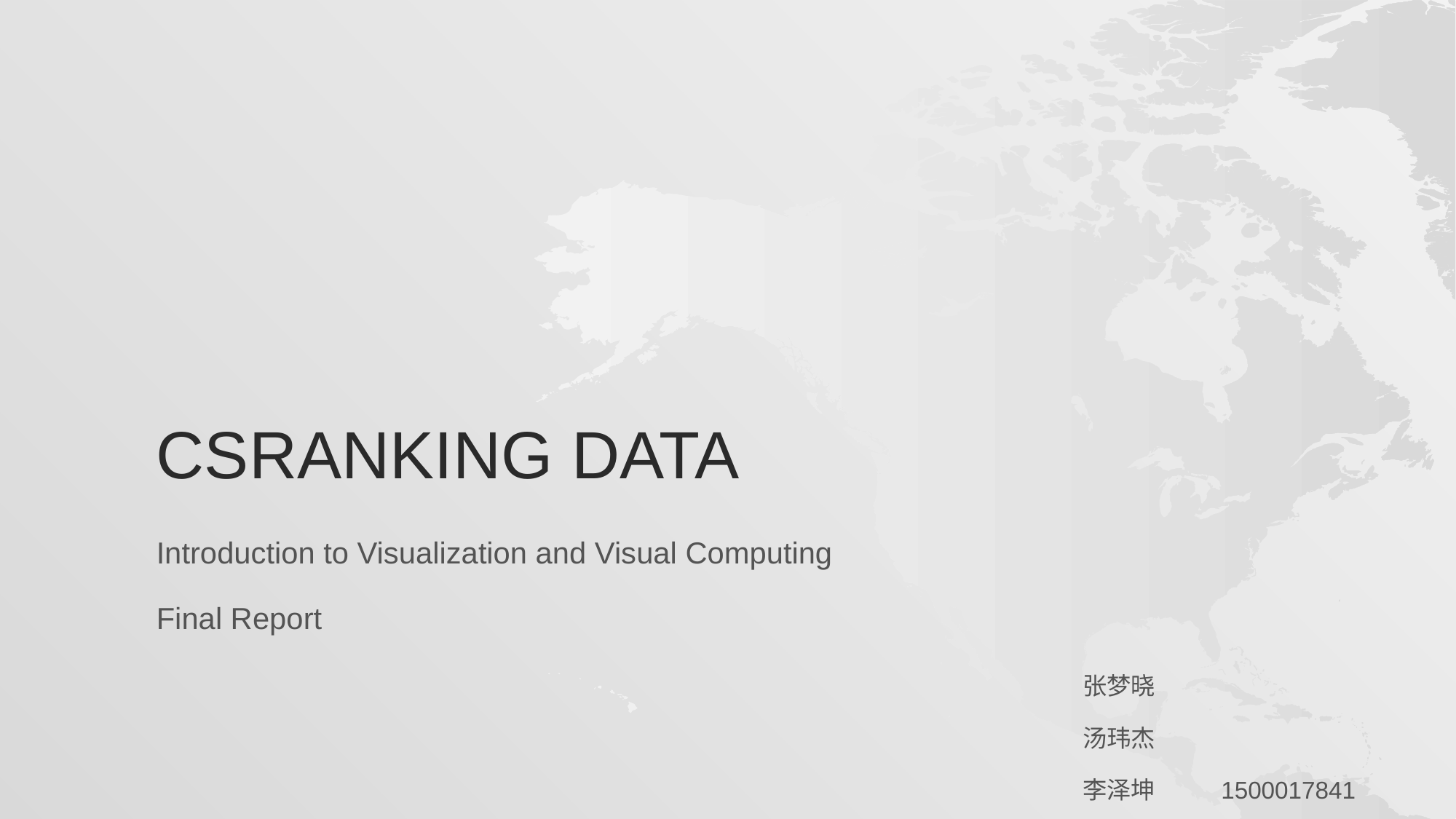

# CsRanking Data
Introduction to Visualization and Visual Computing

Final Report
张梦晓

汤玮杰

李泽坤           1500017841